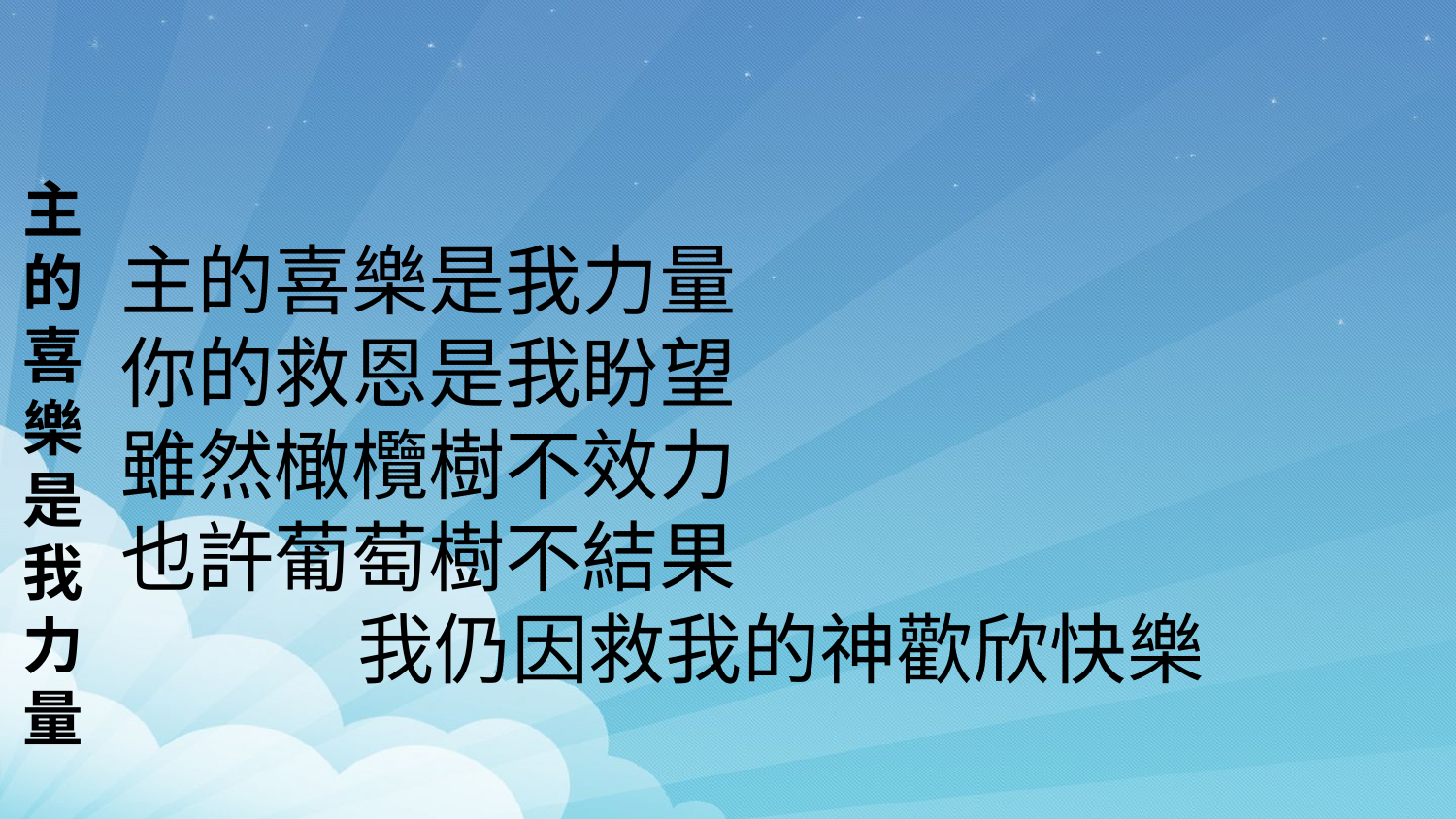

主的喜樂是我力量
主的喜樂是我力量
你的救恩是我盼望
雖然橄欖樹不效力
也許葡萄樹不結果
我仍因救我的神歡欣快樂